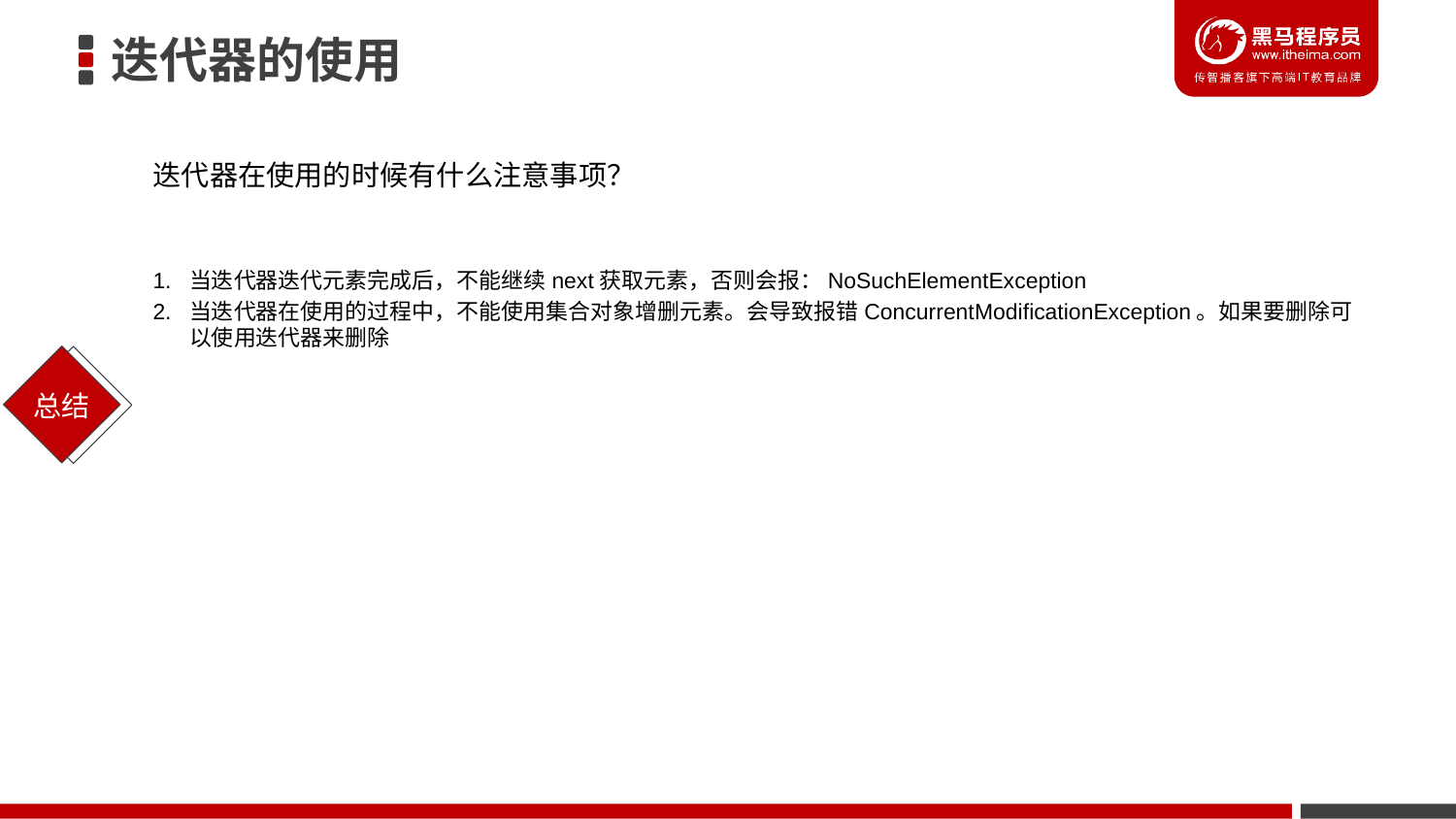

# 迭代器的使用
迭代器在使用的时候有什么注意事项？
当迭代器迭代元素完成后，不能继续next获取元素，否则会报：NoSuchElementException
当迭代器在使用的过程中，不能使用集合对象增删元素。会导致报错ConcurrentModificationException。如果要删除可以使用迭代器来删除